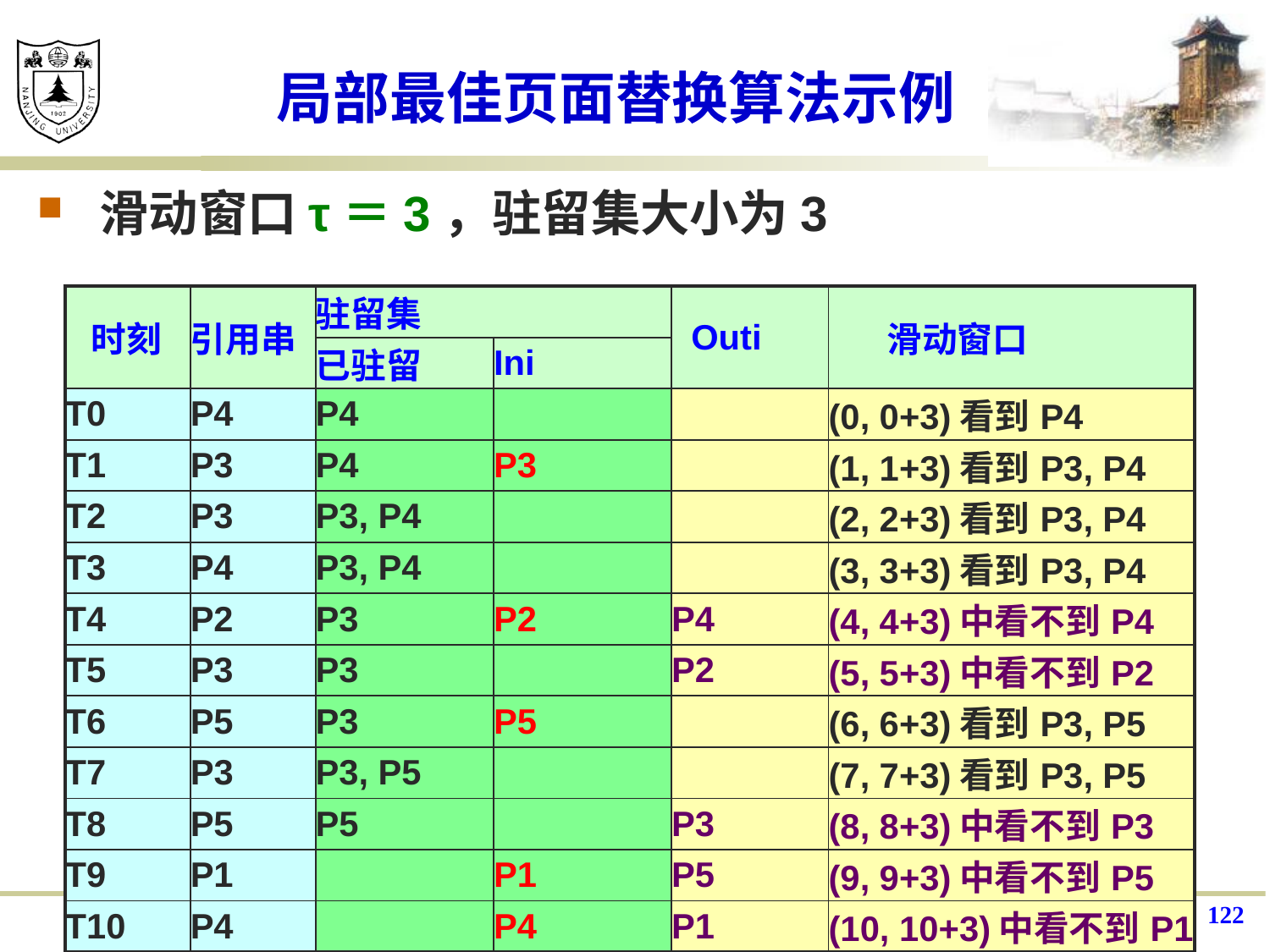

局部最佳页面替换算法示例
滑动窗口τ＝3，驻留集大小为3

| 时刻 | 引用串 | 驻留集 |  | Outi | 滑动窗口 |
| --- | --- | --- | --- | --- | --- |
|  |  | 已驻留 | Ini |  |  |
| T0 | P4 | P4 |  |  | (0, 0+3)看到P4 |
| T1 | P3 | P4 | P3 |  | (1, 1+3)看到P3, P4 |
| T2 | P3 | P3, P4 |  |  | (2, 2+3)看到P3, P4 |
| T3 | P4 | P3, P4 |  |  | (3, 3+3)看到P3, P4 |
| T4 | P2 | P3 | P2 | P4 | (4, 4+3)中看不到P4 |
| T5 | P3 | P3 |  | P2 | (5, 5+3)中看不到P2 |
| T6 | P5 | P3 | P5 |  | (6, 6+3)看到P3, P5 |
| T7 | P3 | P3, P5 |  |  | (7, 7+3)看到P3, P5 |
| T8 | P5 | P5 |  | P3 | (8, 8+3)中看不到P3 |
| T9 | P1 |  | P1 | P5 | (9, 9+3)中看不到P5 |
| T10 | P4 |  | P4 | P1 | (10, 10+3)中看不到P1 |
122